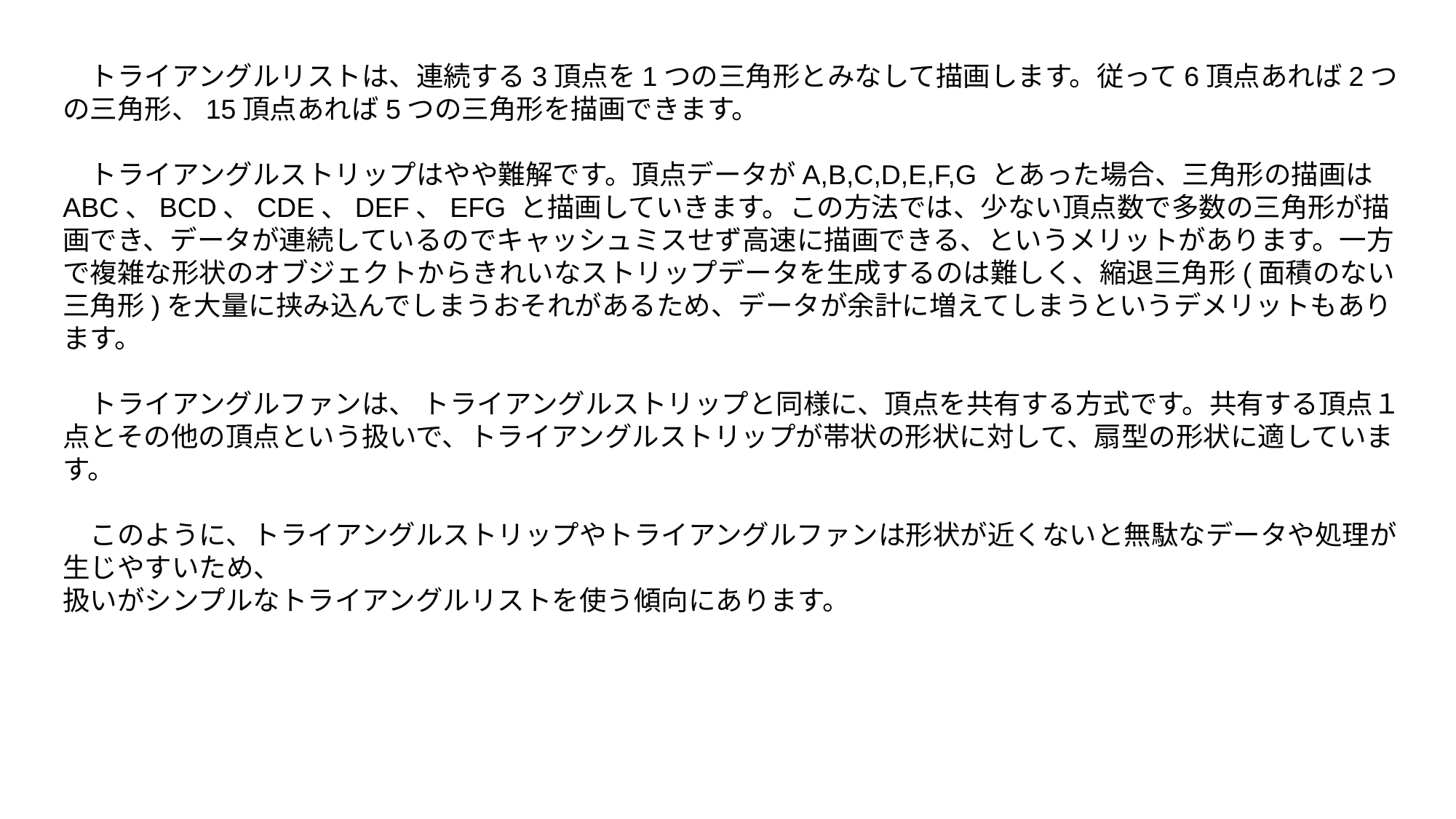

トライアングルリストは、連続する3頂点を1つの三角形とみなして描画します。従って6頂点あれば2つの三角形、15頂点あれば5つの三角形を描画できます。

　トライアングルストリップはやや難解です。頂点データがA,B,C,D,E,F,G とあった場合、三角形の描画はABC、BCD、CDE、DEF、EFG と描画していきます。この方法では、少ない頂点数で多数の三角形が描画でき、データが連続しているのでキャッシュミスせず高速に描画できる、というメリットがあります。一方で複雑な形状のオブジェクトからきれいなストリップデータを生成するのは難しく、縮退三角形(面積のない三角形)を大量に挟み込んでしまうおそれがあるため、データが余計に増えてしまうというデメリットもあります。

　トライアングルファンは、 トライアングルストリップと同様に、頂点を共有する方式です。共有する頂点１点とその他の頂点という扱いで、トライアングルストリップが帯状の形状に対して、扇型の形状に適しています。

　このように、トライアングルストリップやトライアングルファンは形状が近くないと無駄なデータや処理が生じやすいため、
扱いがシンプルなトライアングルリストを使う傾向にあります。